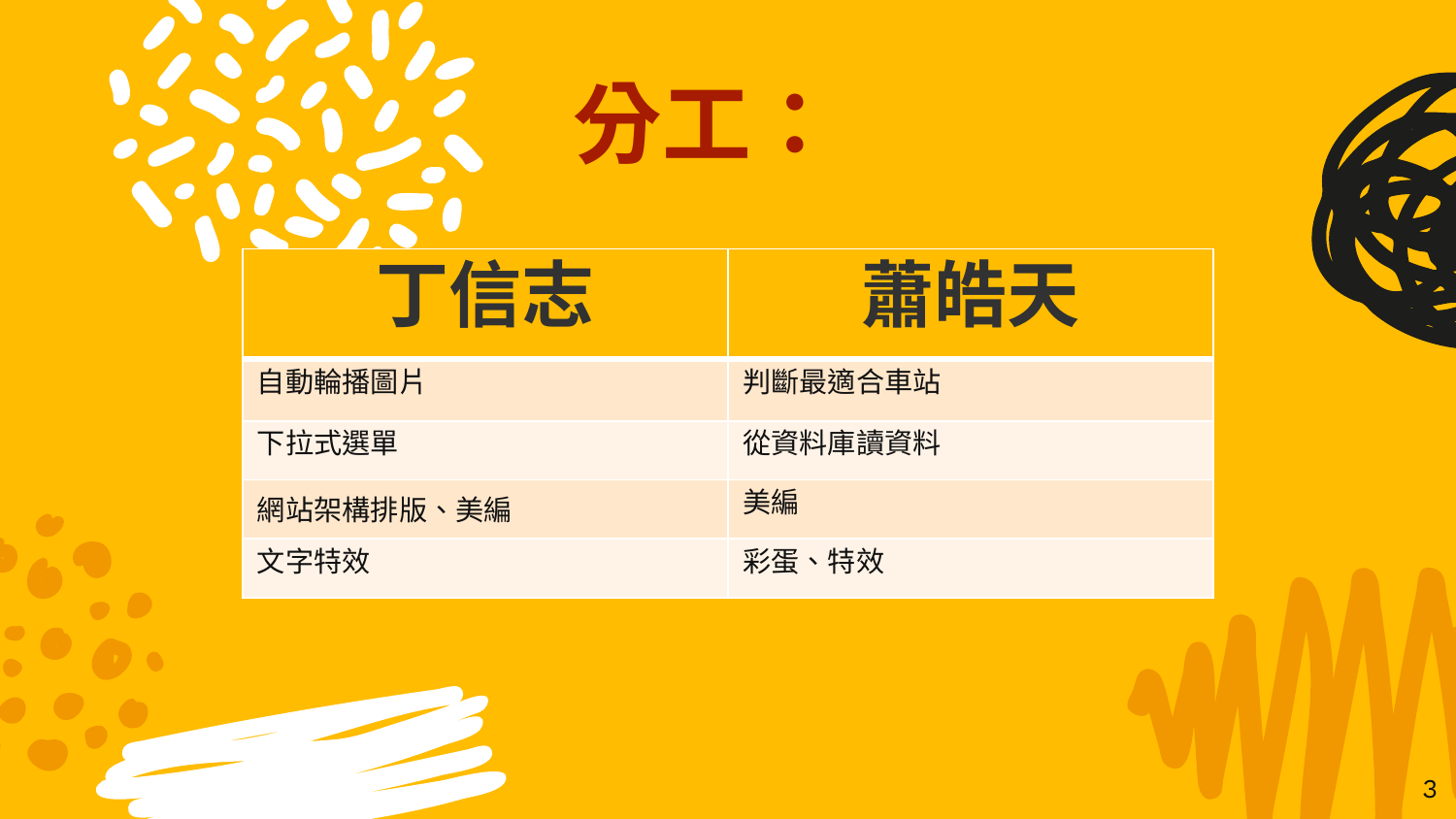

分工：

| 丁信志 | 蕭皓天 |
| --- | --- |
| 自動輪播圖片 | 判斷最適合車站 |
| 下拉式選單 | 從資料庫讀資料 |
| 網站架構排版、美編 | 美編 |
| 文字特效 | 彩蛋、特效 |
3